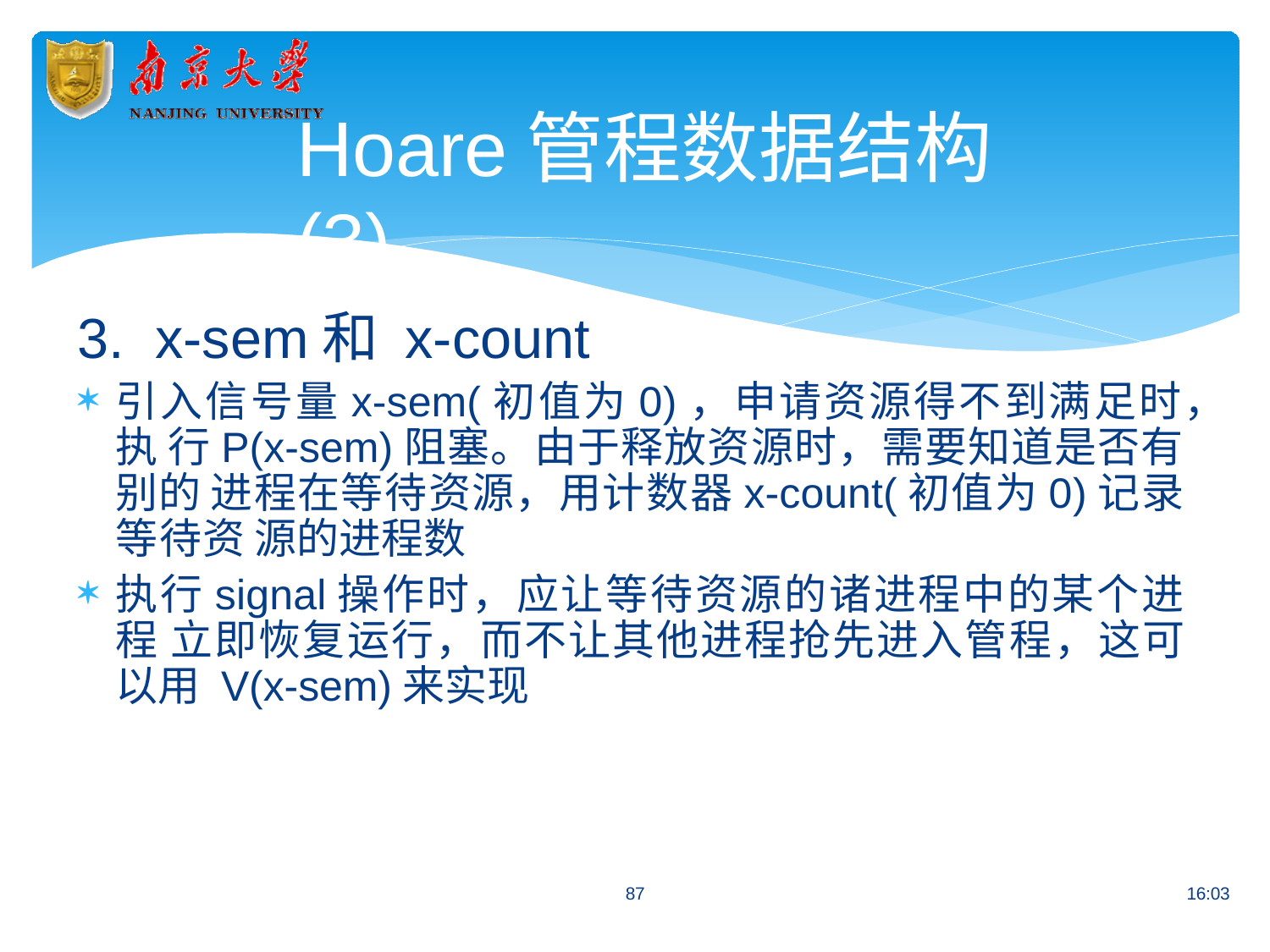

# Hoare管程数据结构(3)

3.	x-sem和 x-count
引入信号量x-sem(初值为0)，申请资源得不到满足时，执 行P(x-sem)阻塞。由于释放资源时，需要知道是否有别的 进程在等待资源，用计数器x-count(初值为0)记录等待资 源的进程数
执行signal操作时，应让等待资源的诸进程中的某个进程 立即恢复运行，而不让其他进程抢先进入管程，这可以用 V(x-sem)来实现
87
16:03